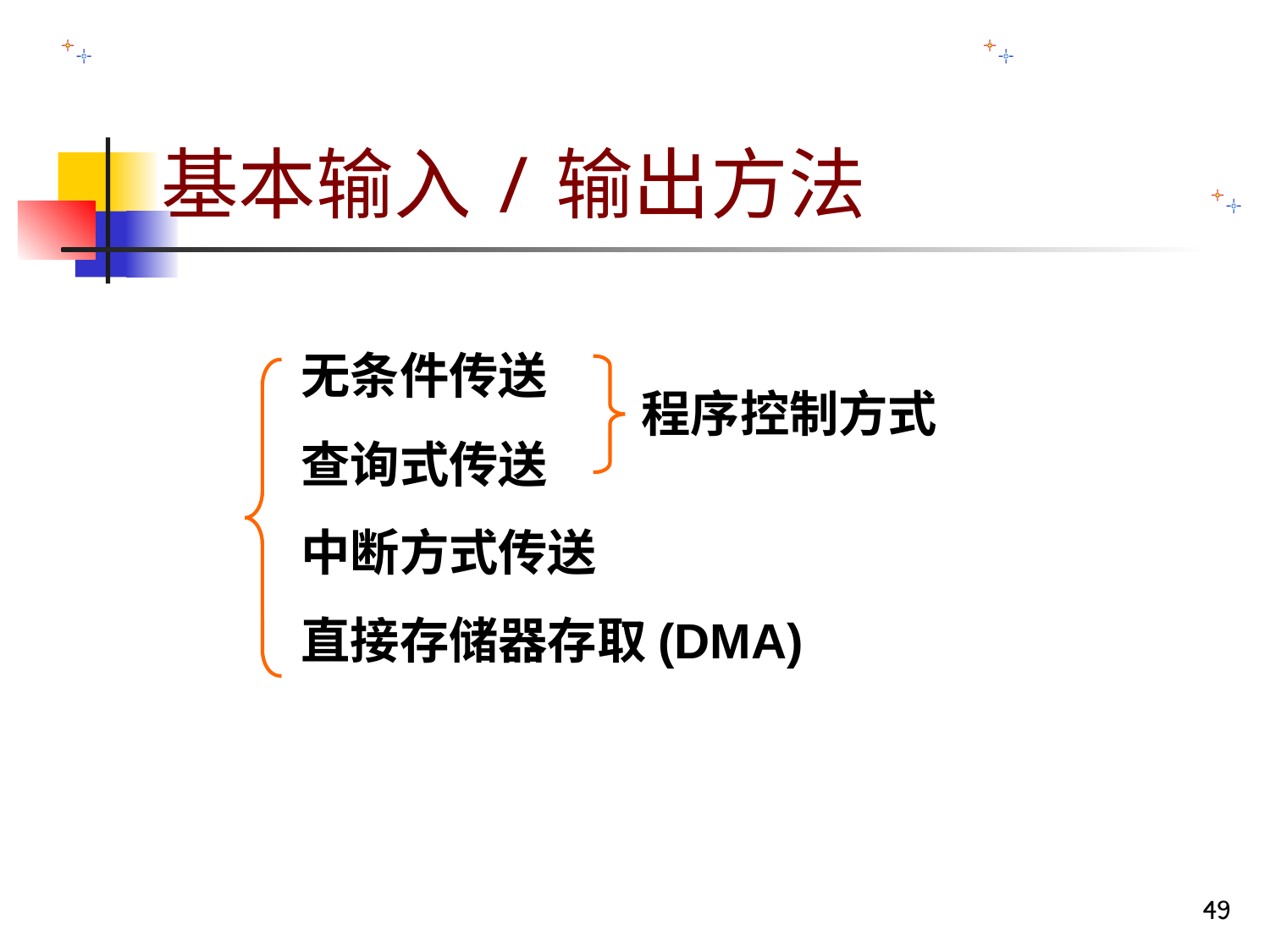

基本输入/输出方法
无条件传送
查询式传送
中断方式传送
直接存储器存取(DMA)

程序控制方式
49